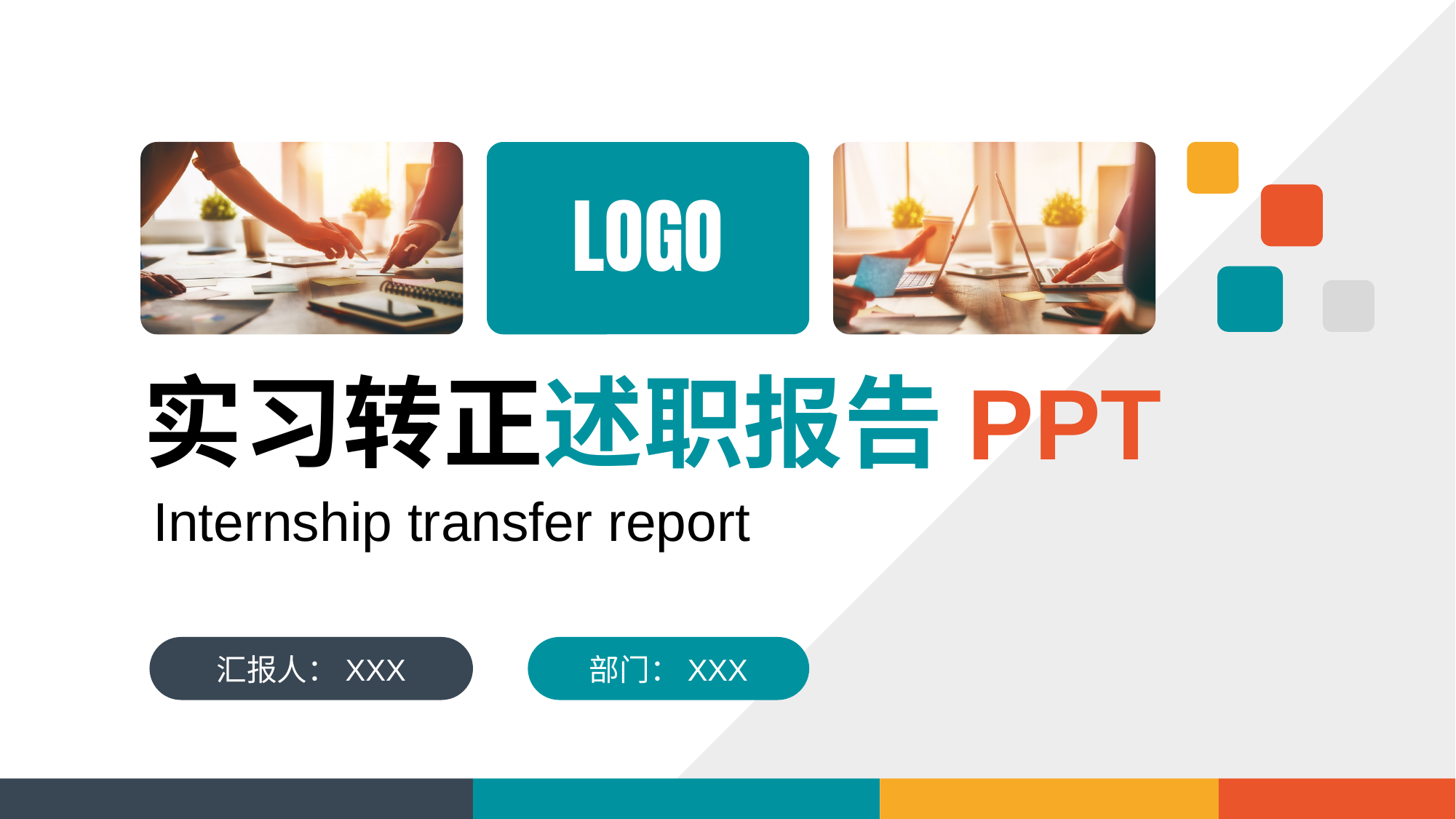

LOGO

实习转正述职报告PPT
Internship transfer report
汇报人：XXX
部门：XXX